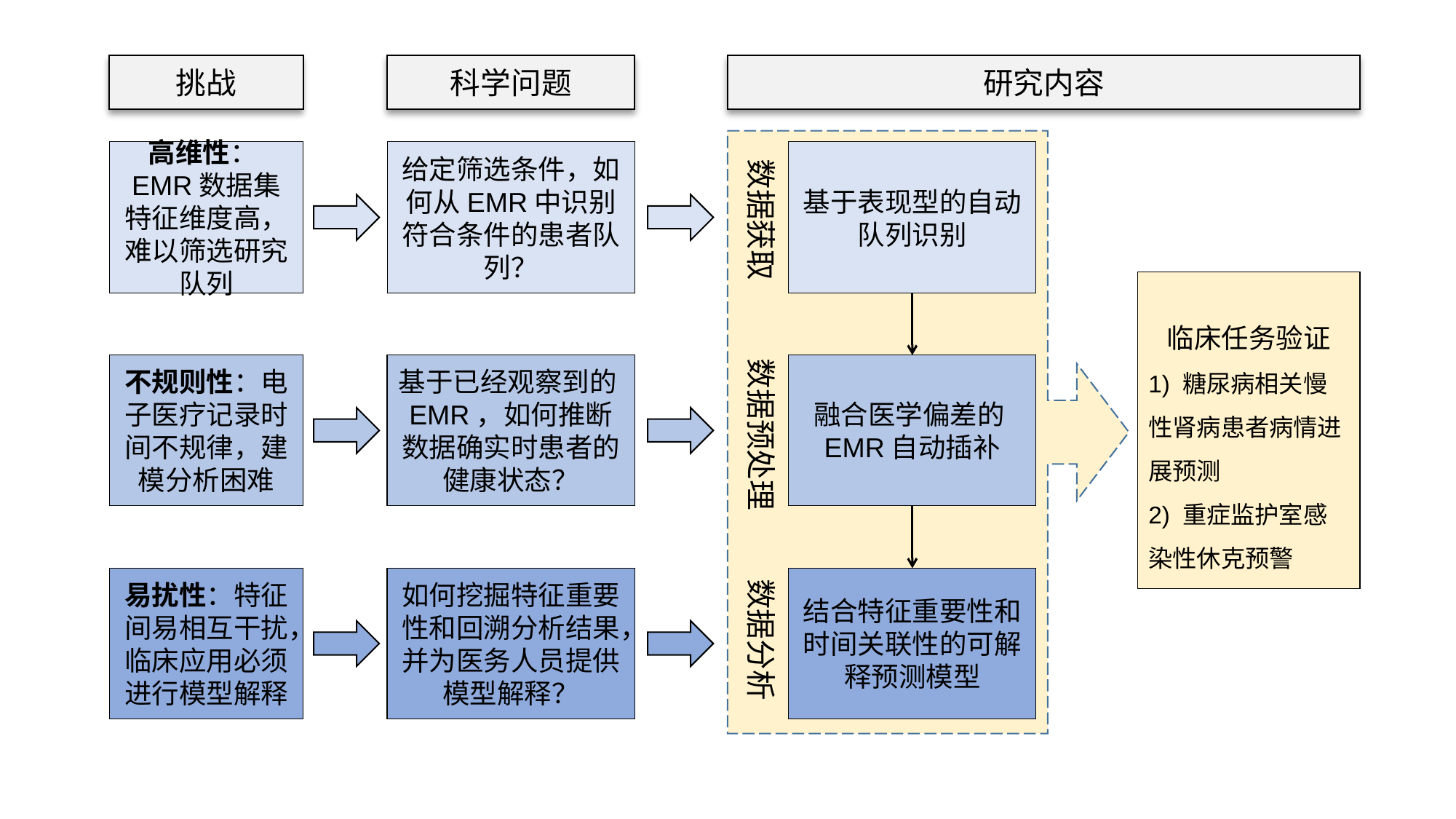

挑战
科学问题
研究内容

高维性：EMR数据集特征维度高，难以筛选研究队列
给定筛选条件，如何从EMR中识别符合条件的患者队列？

基于表现型的自动队列识别
数据获取

临床任务验证
1) 糖尿病相关慢性肾病患者病情进展预测
2) 重症监护室感染性休克预警
数据预处理
不规则性：电子医疗记录时间不规律，建模分析困难
基于已经观察到的EMR，如何推断数据确实时患者的健康状态？
融合医学偏差的EMR自动插补

易扰性：特征间易相互干扰，临床应用必须进行模型解释
如何挖掘特征重要性和回溯分析结果，并为医务人员提供模型解释？
数据分析
结合特征重要性和时间关联性的可解释预测模型